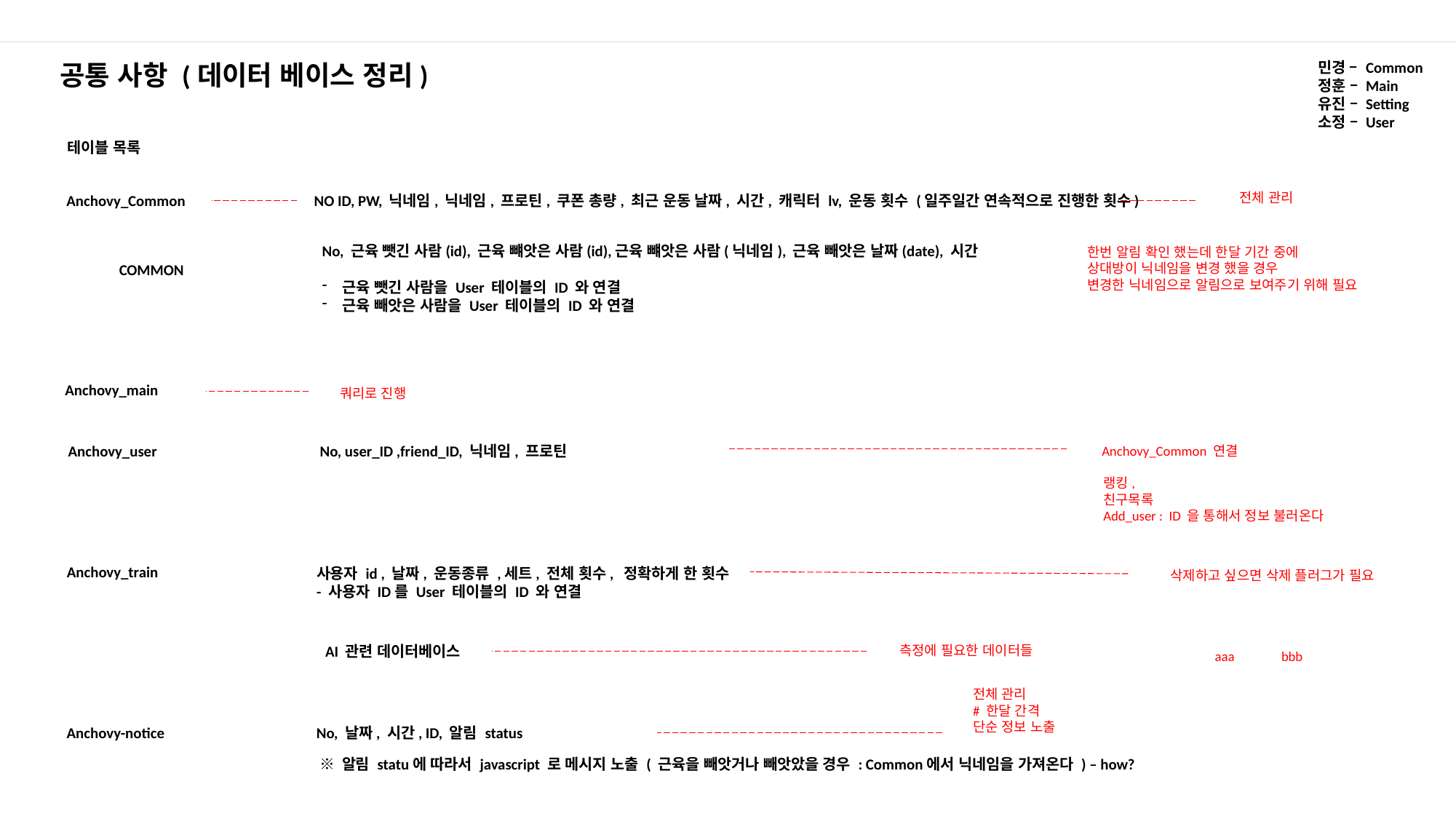

공통 사항 (데이터 베이스 정리)
민경 – Common
정훈 – Main
유진 – Setting
소정 – User

테이블 목록
전체 관리
Anchovy_Common
NO ID, PW, 닉네임, 닉네임, 프로틴, 쿠폰 총량, 최근 운동 날짜, 시간, 캐릭터 lv, 운동 횟수 (일주일간 연속적으로 진행한 횟수)
No, 근육 뺏긴 사람(id), 근육 뺴앗은 사람(id),근육 뺴앗은 사람(닉네임), 근육 빼앗은 날짜(date), 시간

근육 뺏긴 사람을 User 테이블의 ID 와 연결
근육 빼앗은 사람을 User 테이블의 ID 와 연결
한번 알림 확인 했는데 한달 기간 중에
상대방이 닉네임을 변경 했을 경우
변경한 닉네임으로 알림으로 보여주기 위해 필요
COMMON
Anchovy_main
쿼리로 진행
No, user_ID ,friend_ID, 닉네임, 프로틴
Anchovy_user
Anchovy_Common 연결
랭킹,
친구목록
Add_user :  ID 을 통해서 정보 불러온다
Anchovy_train
사용자 id , 날짜, 운동종류 ,세트, 전체 횟수,  정확하게 한 횟수
- 사용자 ID를 User 테이블의 ID 와 연결
삭제하고 싶으면 삭제 플러그가 필요
AI 관련 데이터베이스
측정에 필요한 데이터들
aaa
bbb
전체 관리
# 한달 간격
단순 정보 노출
Anchovy-notice
No, 날짜, 시간, ID, 알림 status
※ 알림 statu에 따라서 javascript 로 메시지 노출 ( 근육을 빼앗거나 빼앗았을 경우 : Common에서 닉네임을 가져온다 ) – how?